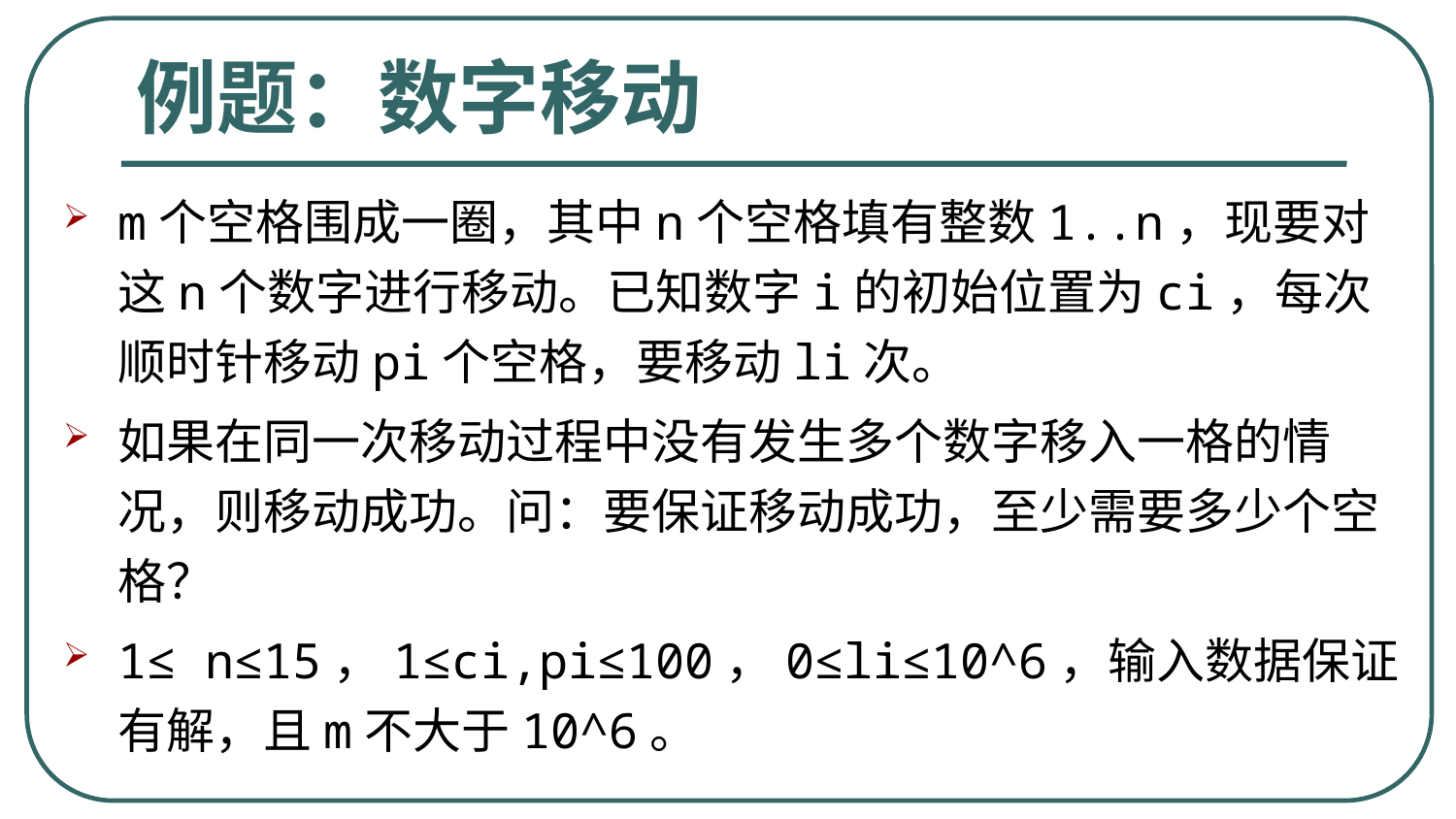

# 例题：数字移动
m个空格围成一圈，其中n个空格填有整数1..n，现要对这n个数字进行移动。已知数字i的初始位置为ci，每次顺时针移动pi个空格，要移动li次。
如果在同一次移动过程中没有发生多个数字移入一格的情况，则移动成功。问：要保证移动成功，至少需要多少个空格？
1≤ n≤15，1≤ci,pi≤100，0≤li≤10^6，输入数据保证有解，且m不大于10^6。